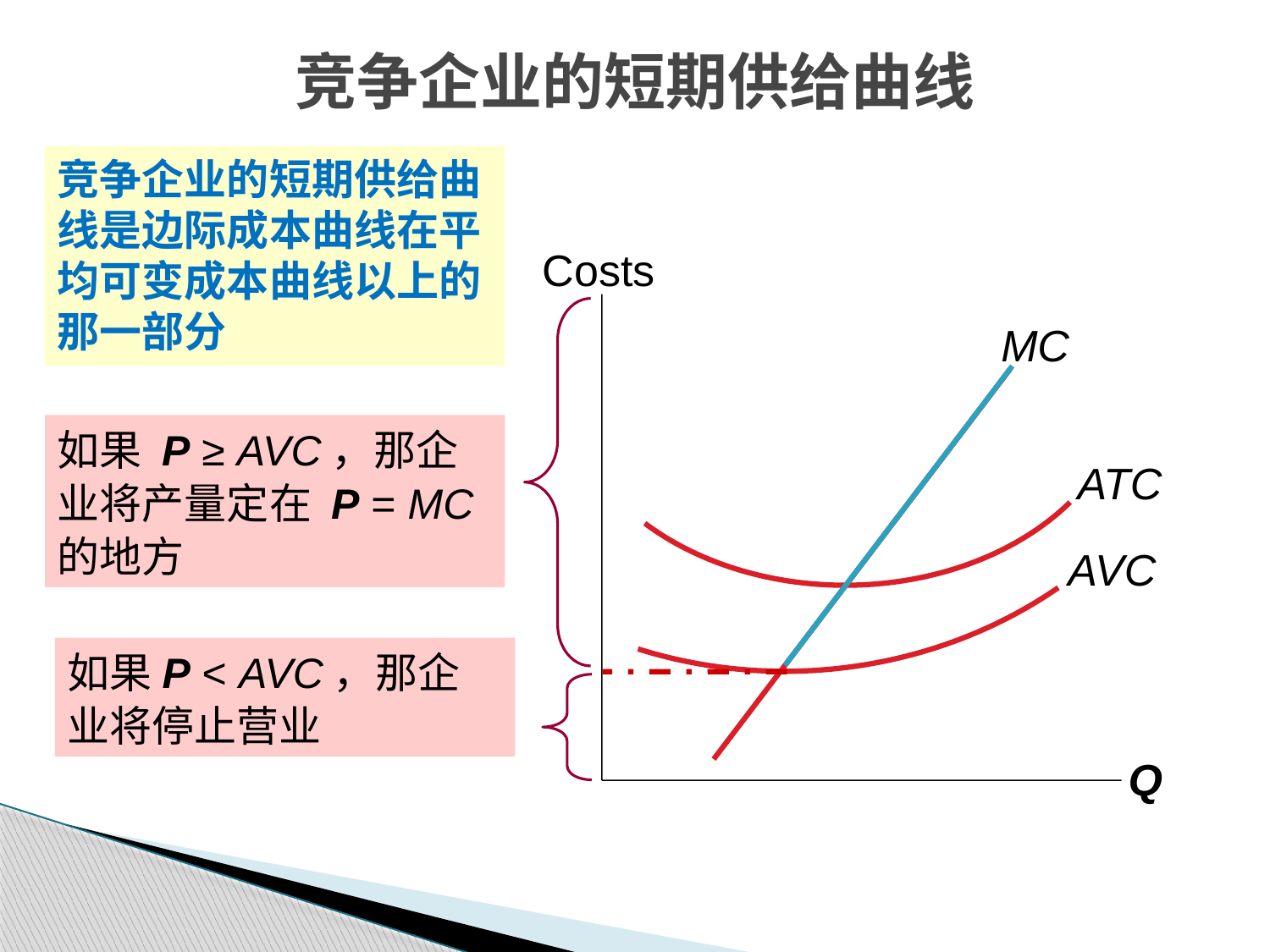

竞争企业的短期供给曲线
竞争企业的短期供给曲线是边际成本曲线在平均可变成本曲线以上的那一部分
Costs

Q

AVC

如果 P ≥ AVC，那企业将产量定在 P = MC 的地方
MC

ATC
如果P < AVC，那企业将停止营业